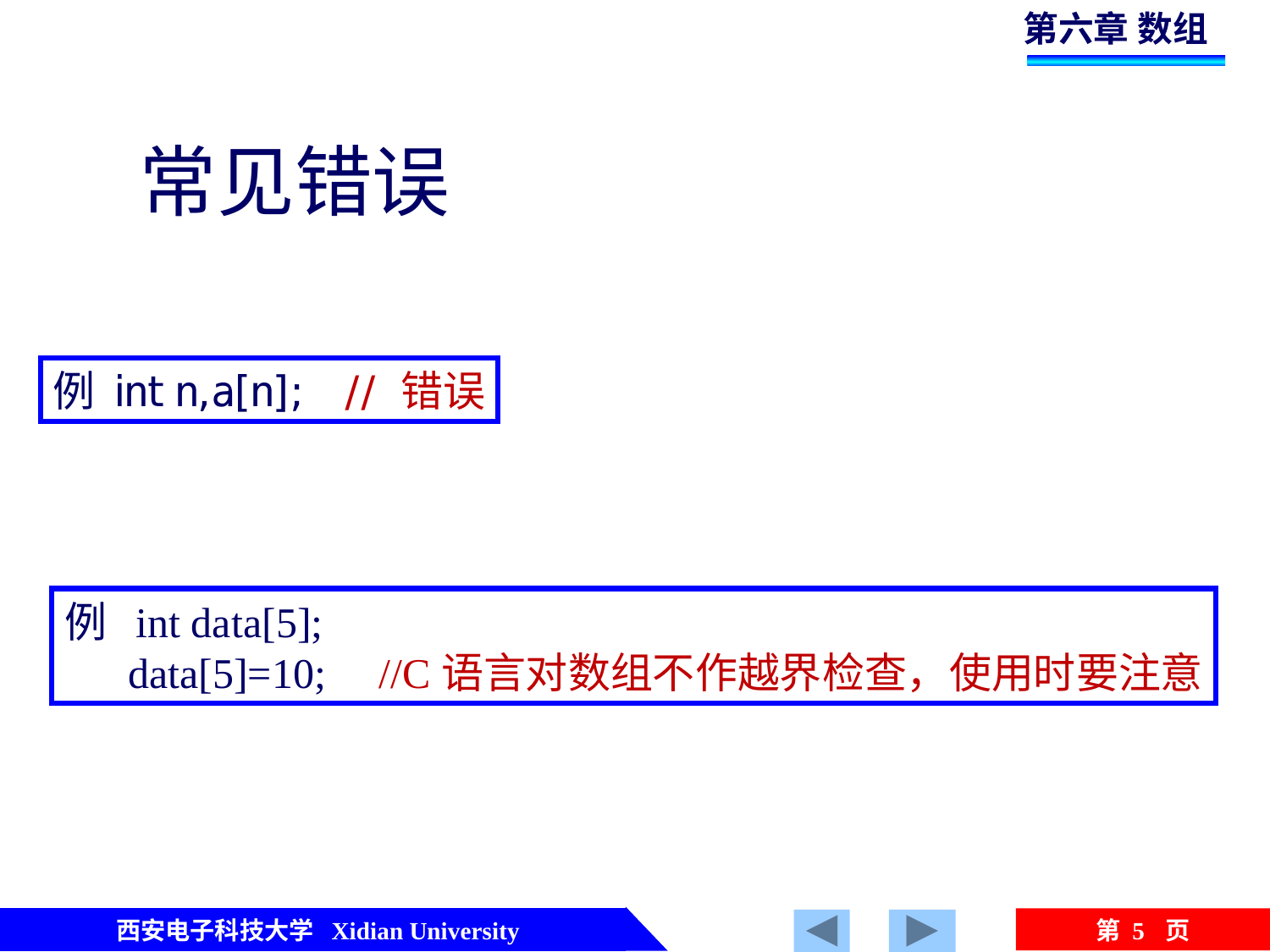

第六章 数组

常见错误
例 int n,a[n];   // 错误
例  int data[5];
      data[5]=10;     //C语言对数组不作越界检查，使用时要注意